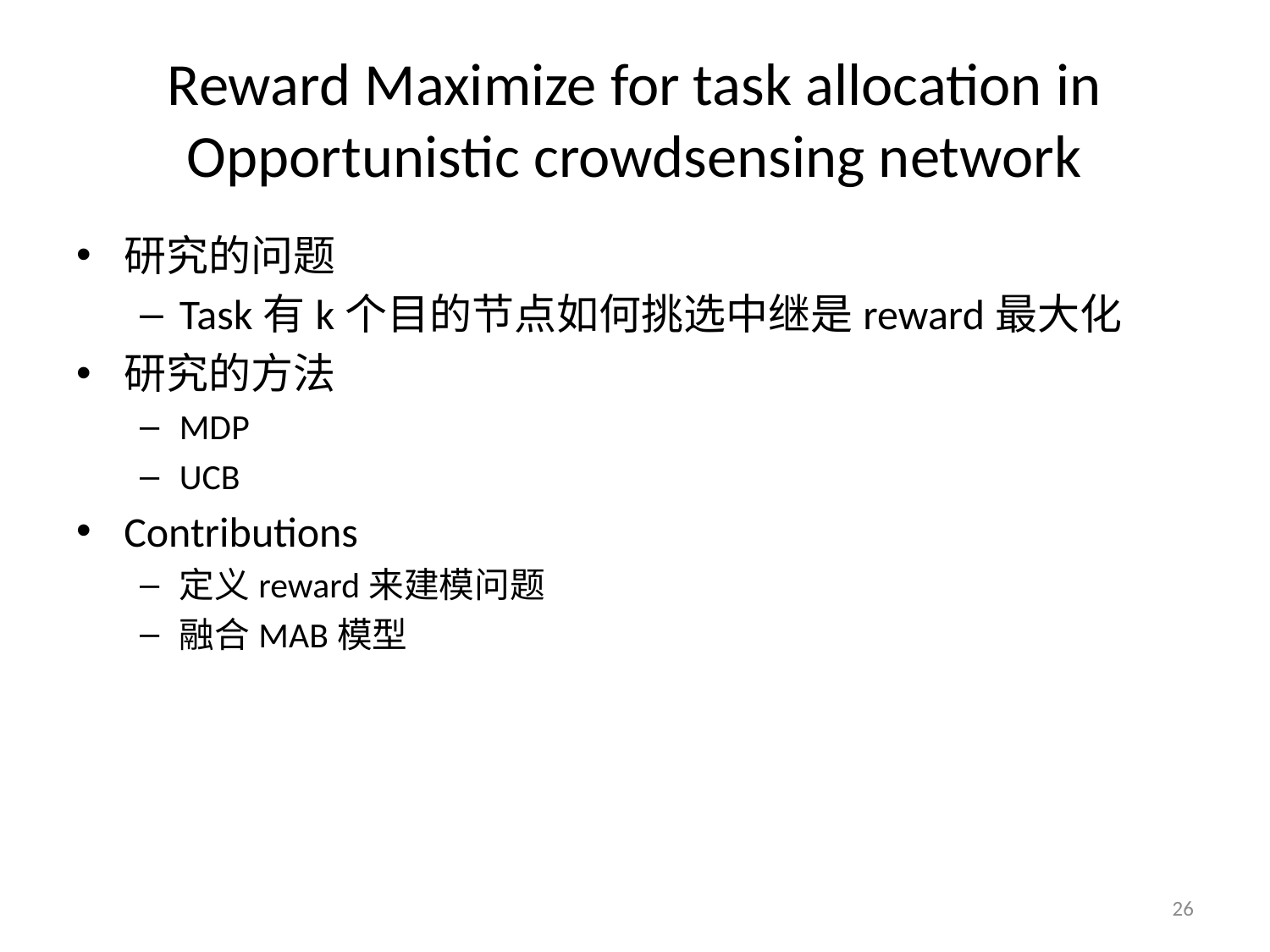

# Reward Maximize for task allocation in Opportunistic crowdsensing network
研究的问题
Task有k个目的节点如何挑选中继是reward最大化
研究的方法
MDP
UCB
Contributions
定义reward来建模问题
融合MAB模型
26